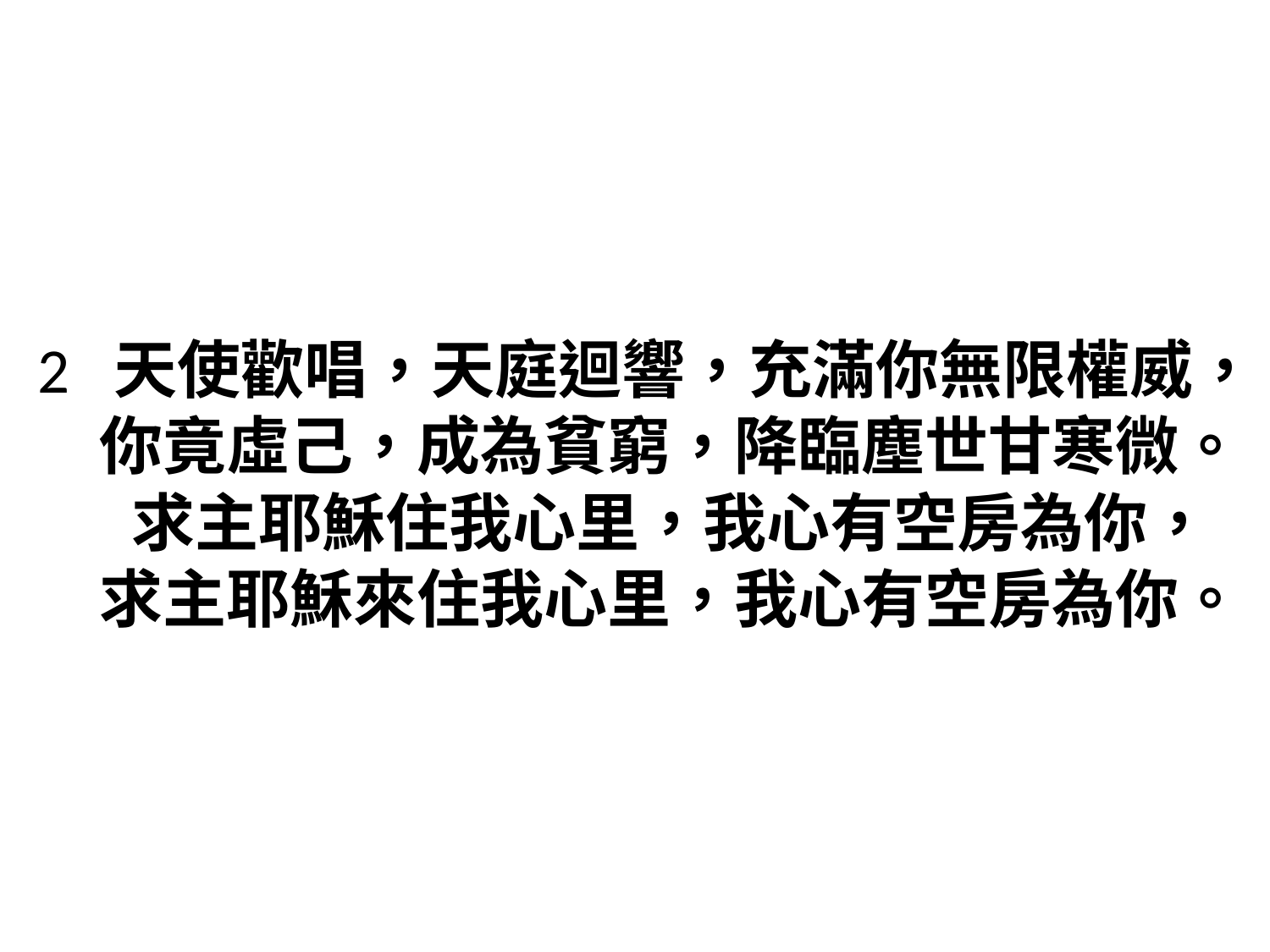

#
2  天使歡唱，天庭迴響，充滿你無限權威，
你竟虛己，成為貧窮，降臨塵世甘寒微。
求主耶穌住我心里，我心有空房為你，
求主耶穌來住我心里，我心有空房為你。